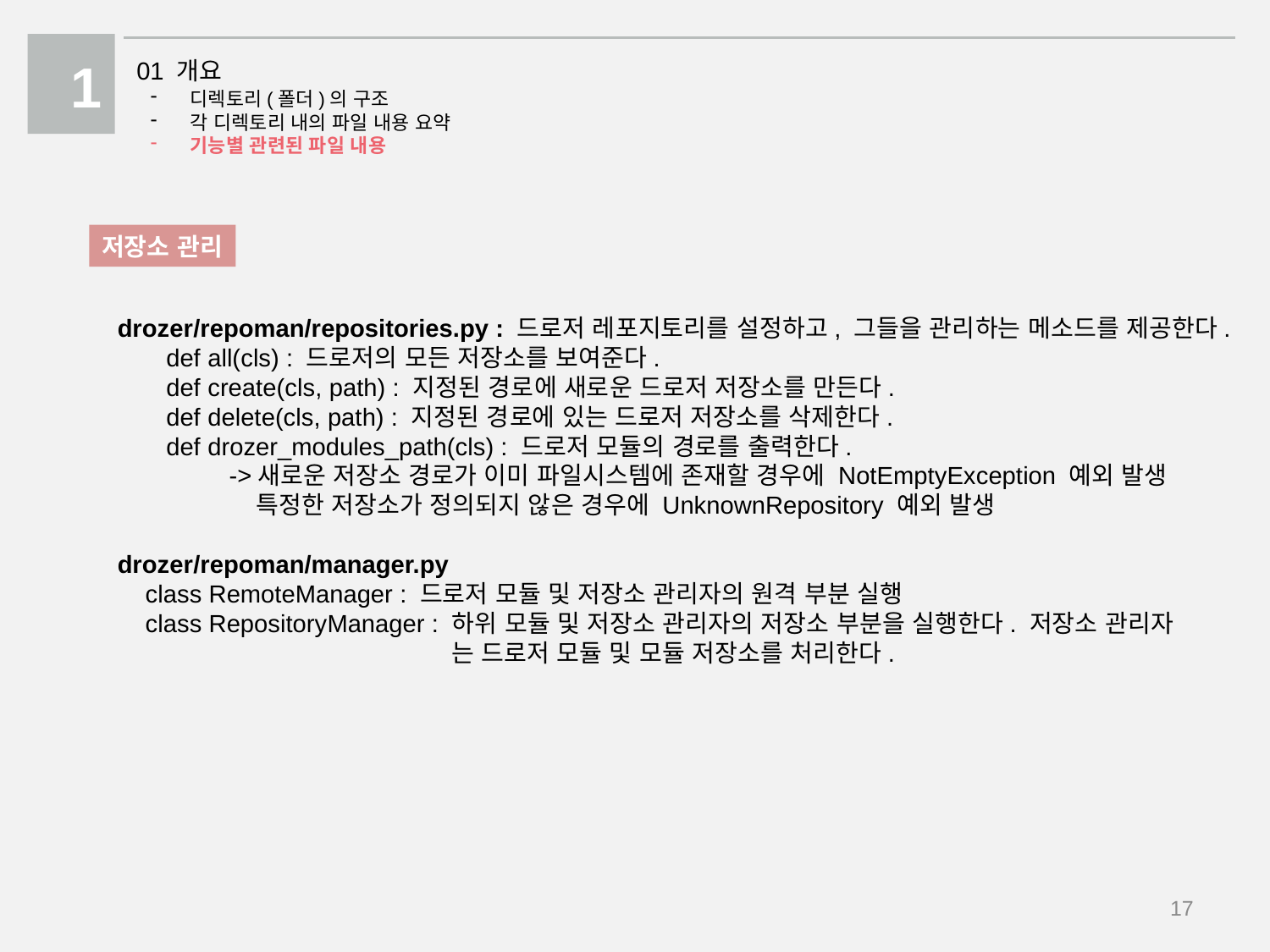

1
01 개요
디렉토리(폴더)의 구조
각 디렉토리 내의 파일 내용 요약
기능별 관련된 파일 내용

저장소 관리
drozer/repoman/repositories.py : 드로저 레포지토리를 설정하고, 그들을 관리하는 메소드를 제공한다.
       def all(cls) : 드로저의 모든 저장소를 보여준다.
       def create(cls, path) : 지정된 경로에 새로운 드로저 저장소를 만든다.
       def delete(cls, path) : 지정된 경로에 있는 드로저 저장소를 삭제한다.
       def drozer_modules_path(cls) : 드로저 모듈의 경로를 출력한다.
                ->새로운 저장소 경로가 이미 파일시스템에 존재할 경우에 NotEmptyException 예외 발생
                   특정한 저장소가 정의되지 않은 경우에 UnknownRepository 예외 발생

drozer/repoman/manager.py
    class RemoteManager : 드로저 모듈 및 저장소 관리자의 원격 부분 실행
    class RepositoryManager : 하위 모듈 및 저장소 관리자의 저장소 부분을 실행한다. 저장소 관리자
                                               는 드로저 모듈 및 모듈 저장소를 처리한다.
17